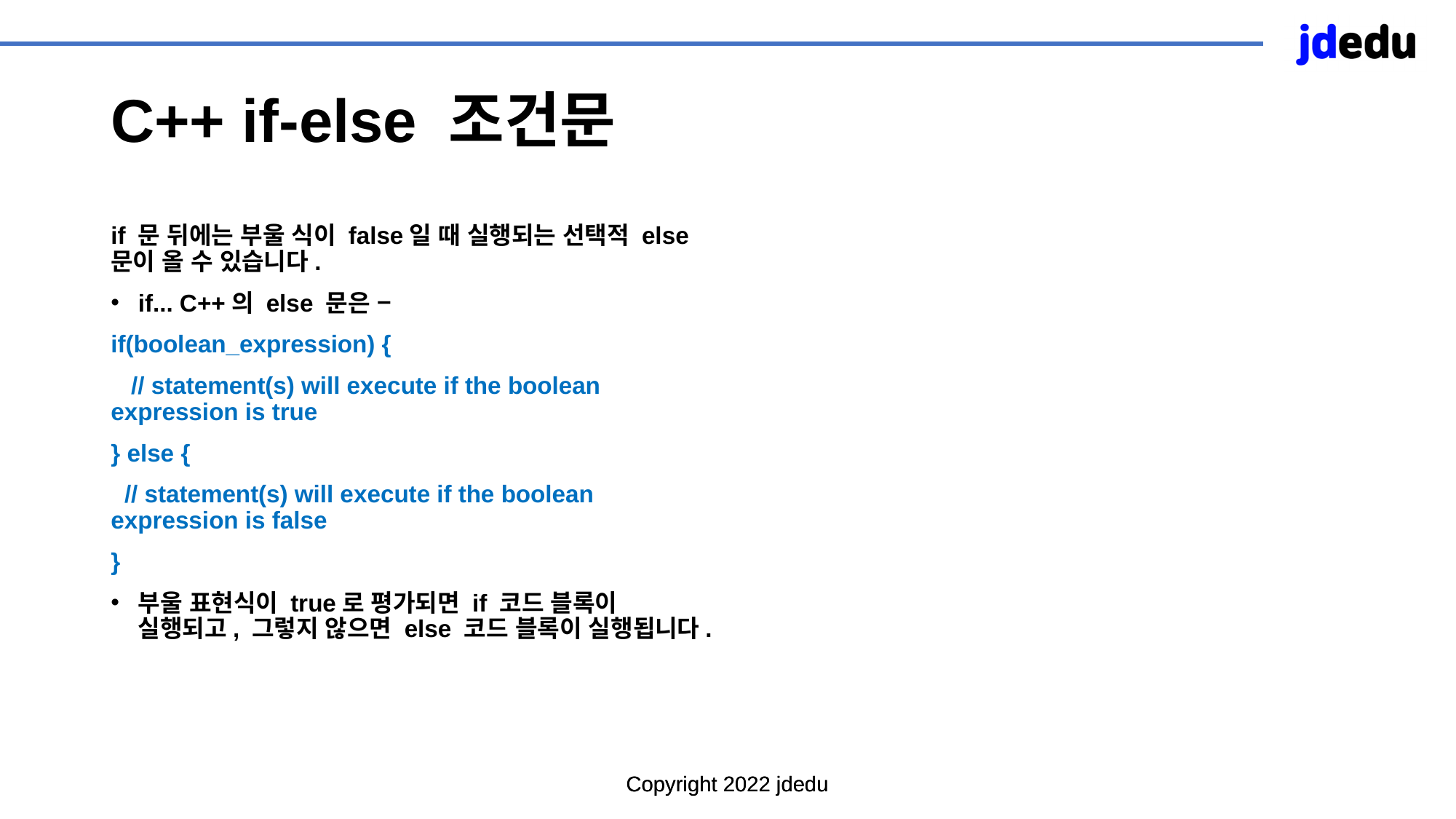

# C++ if-else 조건문
if 문 뒤에는 부울 식이 false일 때 실행되는 선택적 else 문이 올 수 있습니다.
if... C++의 else 문은 −
if(boolean_expression) {
   // statement(s) will execute if the boolean expression is true
} else {
  // statement(s) will execute if the boolean expression is false
}
부울 표현식이 true로 평가되면 if 코드 블록이 실행되고, 그렇지 않으면 else 코드 블록이 실행됩니다.